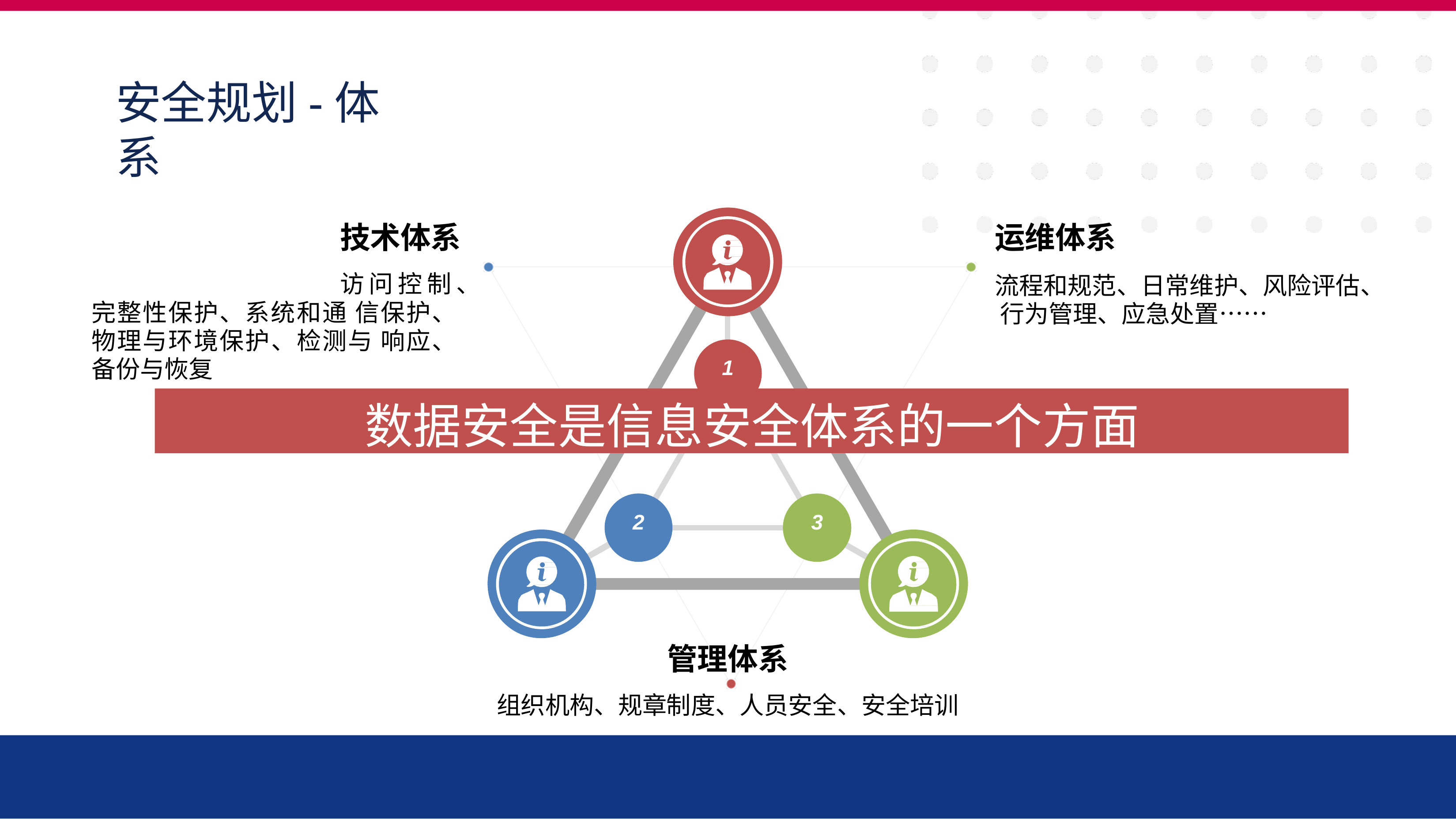

# 安全规划-体系
技术体系
访问控制、完整性保护、系统和通 信保护、物理与环境保护、检测与 响应、备份与恢复
……
运维体系
流程和规范、日常维护、风险评估、 行为管理、应急处置……

1

数据安全是信息安全体系的一个方面

2
3

管理体系
组织机构、规章制度、人员安全、安全培训